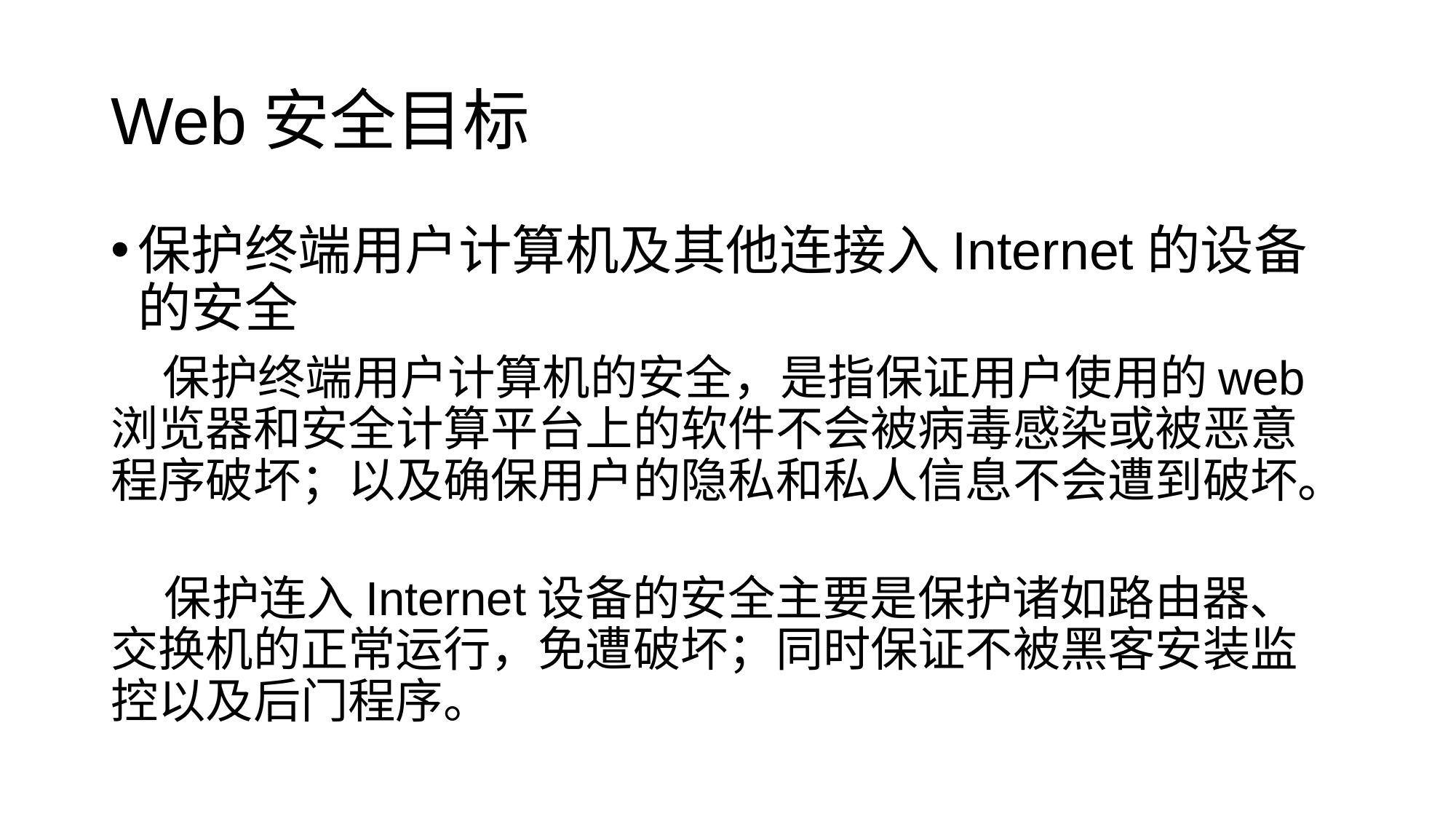

# Web安全目标
保护终端用户计算机及其他连接入Internet的设备的安全
    保护终端用户计算机的安全，是指保证用户使用的web浏览器和安全计算平台上的软件不会被病毒感染或被恶意程序破坏；以及确保用户的隐私和私人信息不会遭到破坏。
    保护连入Internet设备的安全主要是保护诸如路由器、交换机的正常运行，免遭破坏；同时保证不被黑客安装监控以及后门程序。